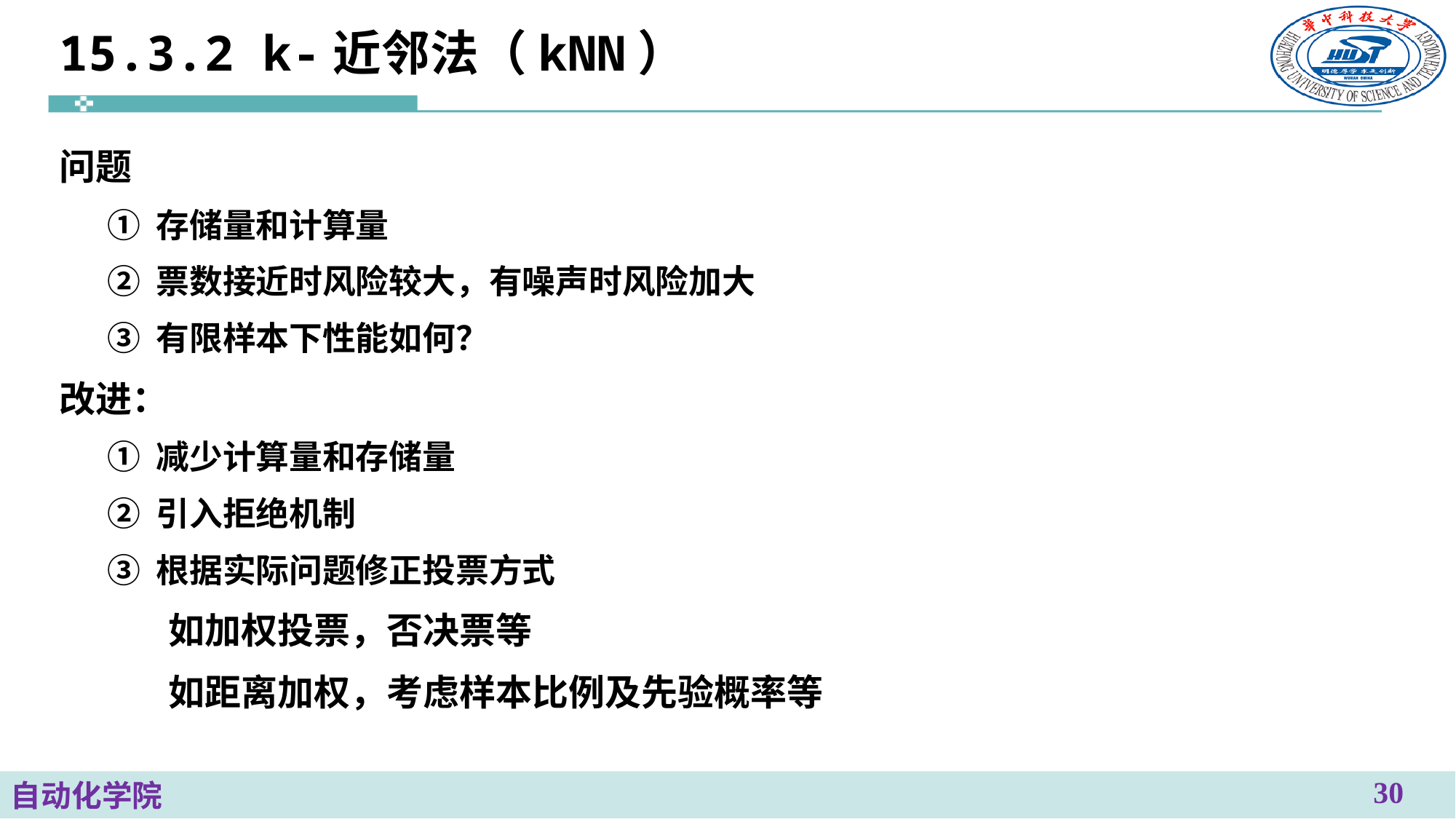

# 15.3.2 k-近邻法（kNN）
问题
① 存储量和计算量
② 票数接近时风险较大，有噪声时风险加大
③ 有限样本下性能如何？
改进：
① 减少计算量和存储量
② 引入拒绝机制
③ 根据实际问题修正投票方式
  	如加权投票，否决票等
  	如距离加权，考虑样本比例及先验概率等

30